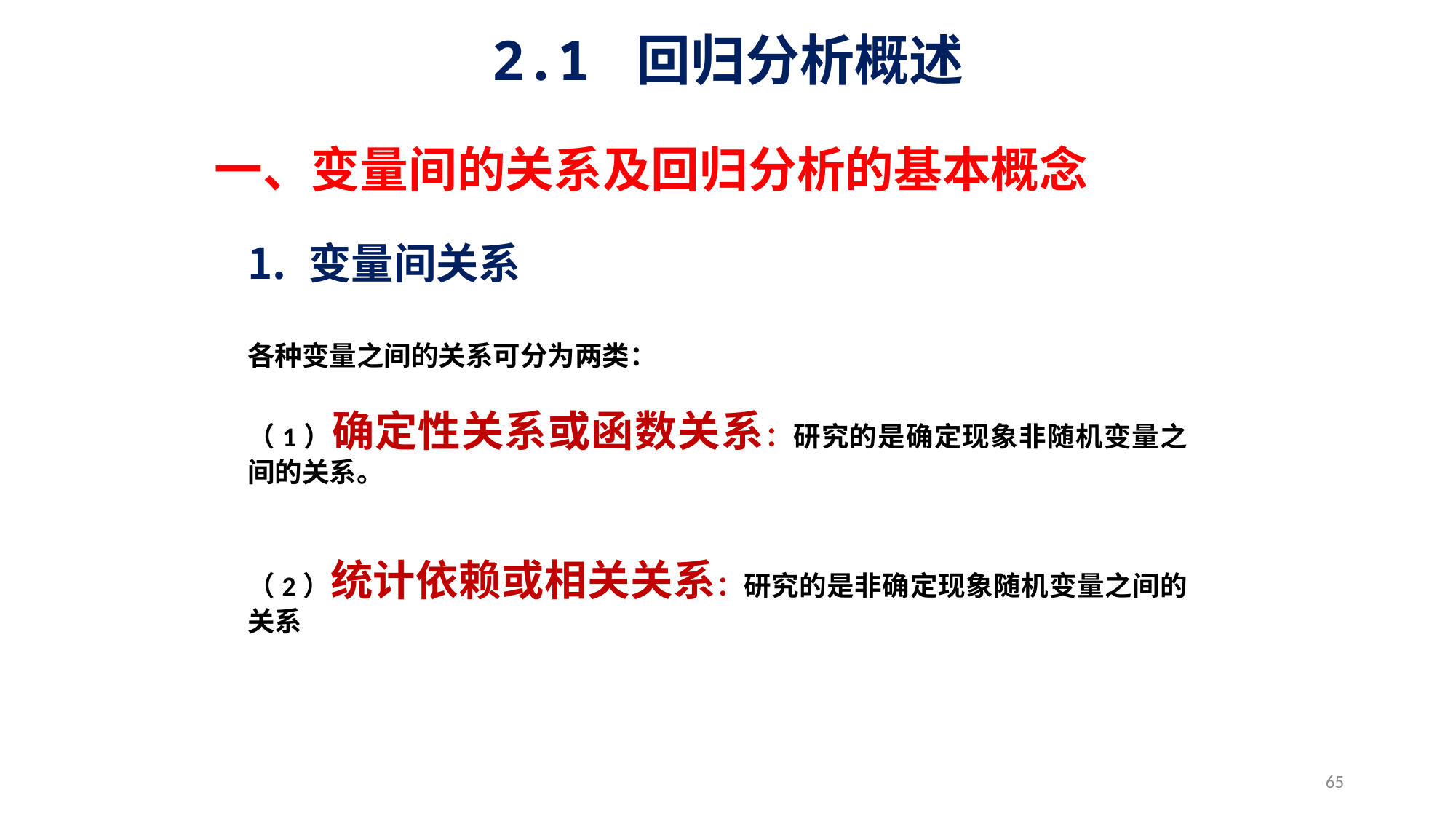

2.1 回归分析概述
# 一、变量间的关系及回归分析的基本概念
变量间关系

各种变量之间的关系可分为两类：

（1）确定性关系或函数关系：研究的是确定现象非随机变量之间的关系。

（2）统计依赖或相关关系：研究的是非确定现象随机变量之间的关系

65